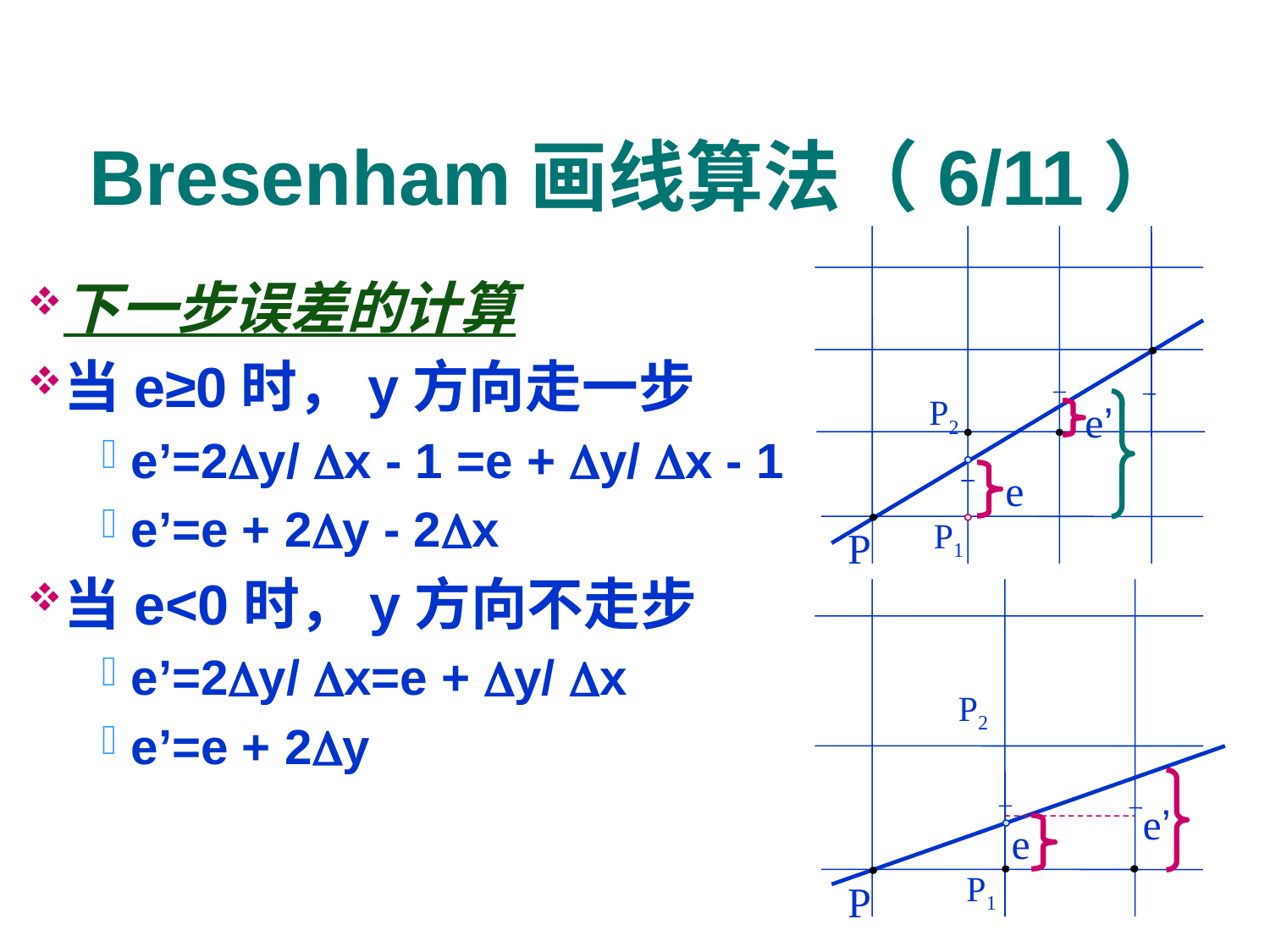

# Bresenham画线算法（6/11）

P2

e’

e

P1

P

P2

e’

e

P1

P
下一步误差的计算
当e≥0时，y方向走一步
e’=2Δy/ Δx - 1 =e + Δy/ Δx - 1
e’=e + 2Δy - 2Δx
当e<0时，y方向不走步
e’=2Δy/ Δx=e + Δy/ Δx
e’=e + 2Δy